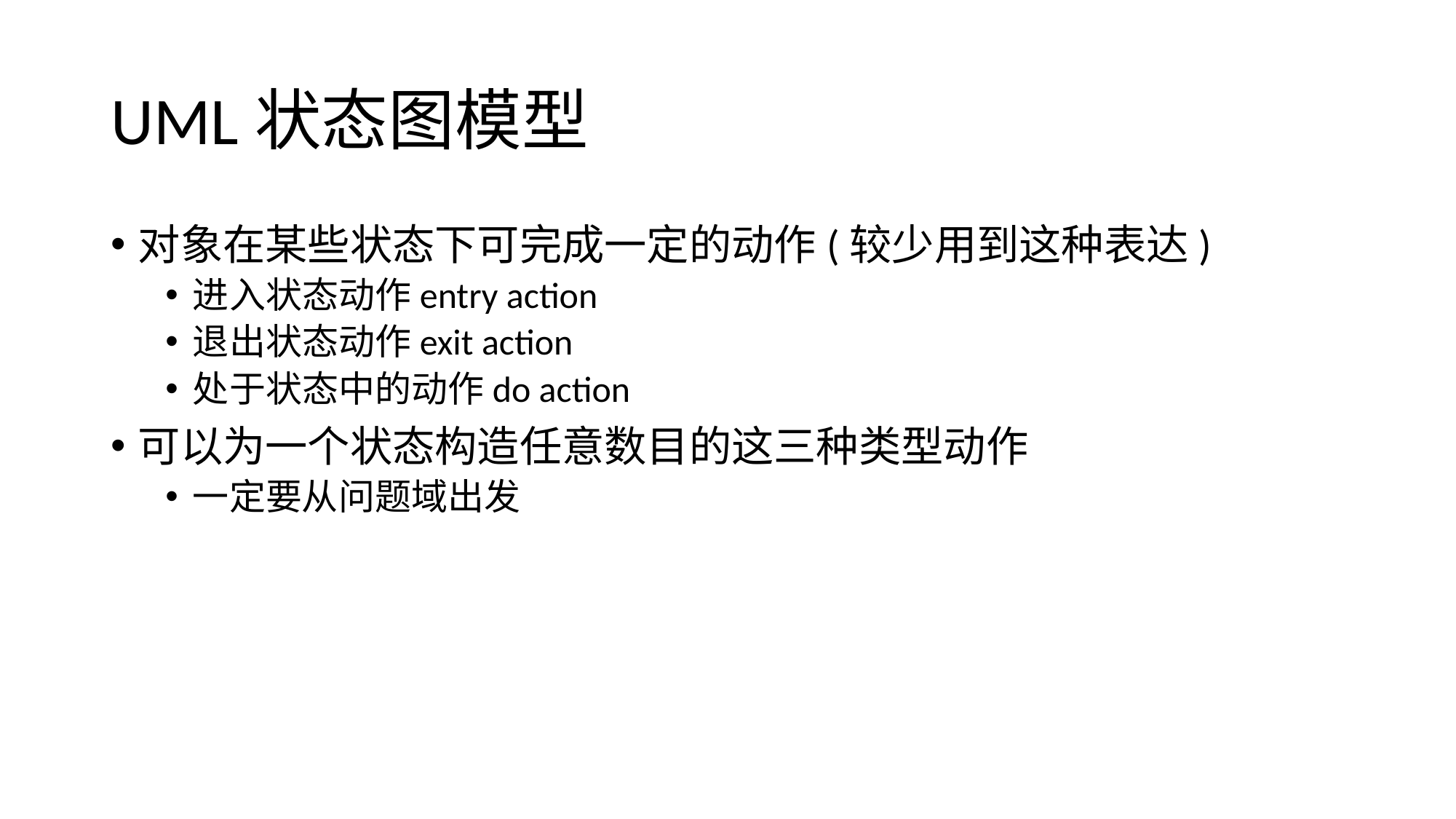

# UML状态图模型
对象在某些状态下可完成一定的动作(较少用到这种表达)
进入状态动作entry action
退出状态动作exit action
处于状态中的动作do action
可以为一个状态构造任意数目的这三种类型动作
一定要从问题域出发
37